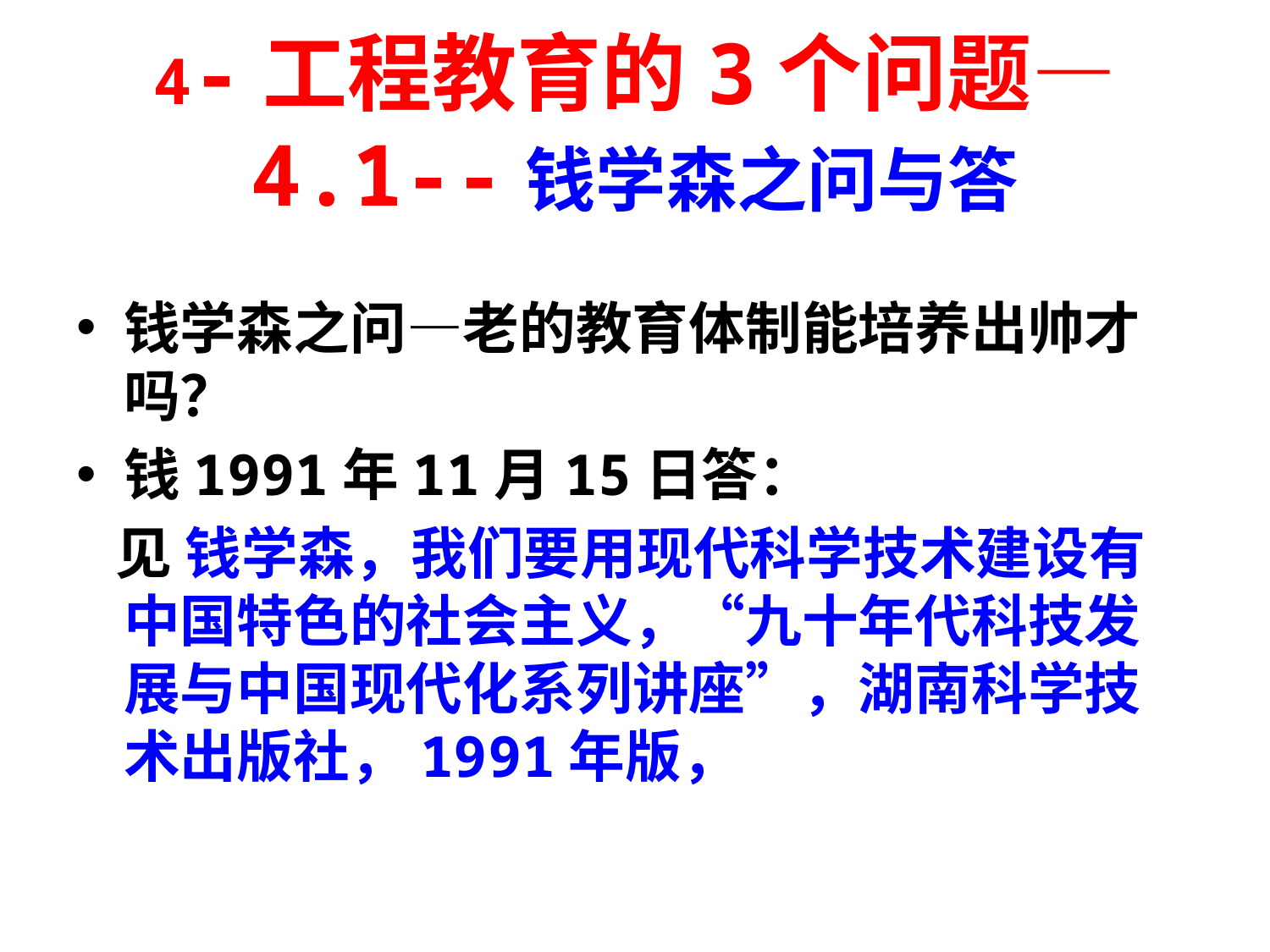

4-工程教育的3个问题—
4.1--钱学森之问与答
钱学森之问—老的教育体制能培养出帅才吗？
钱1991年11月15日答：
  见 钱学森，我们要用现代科学技术建设有中国特色的社会主义，“九十年代科技发展与中国现代化系列讲座”，湖南科学技术出版社，1991年版，